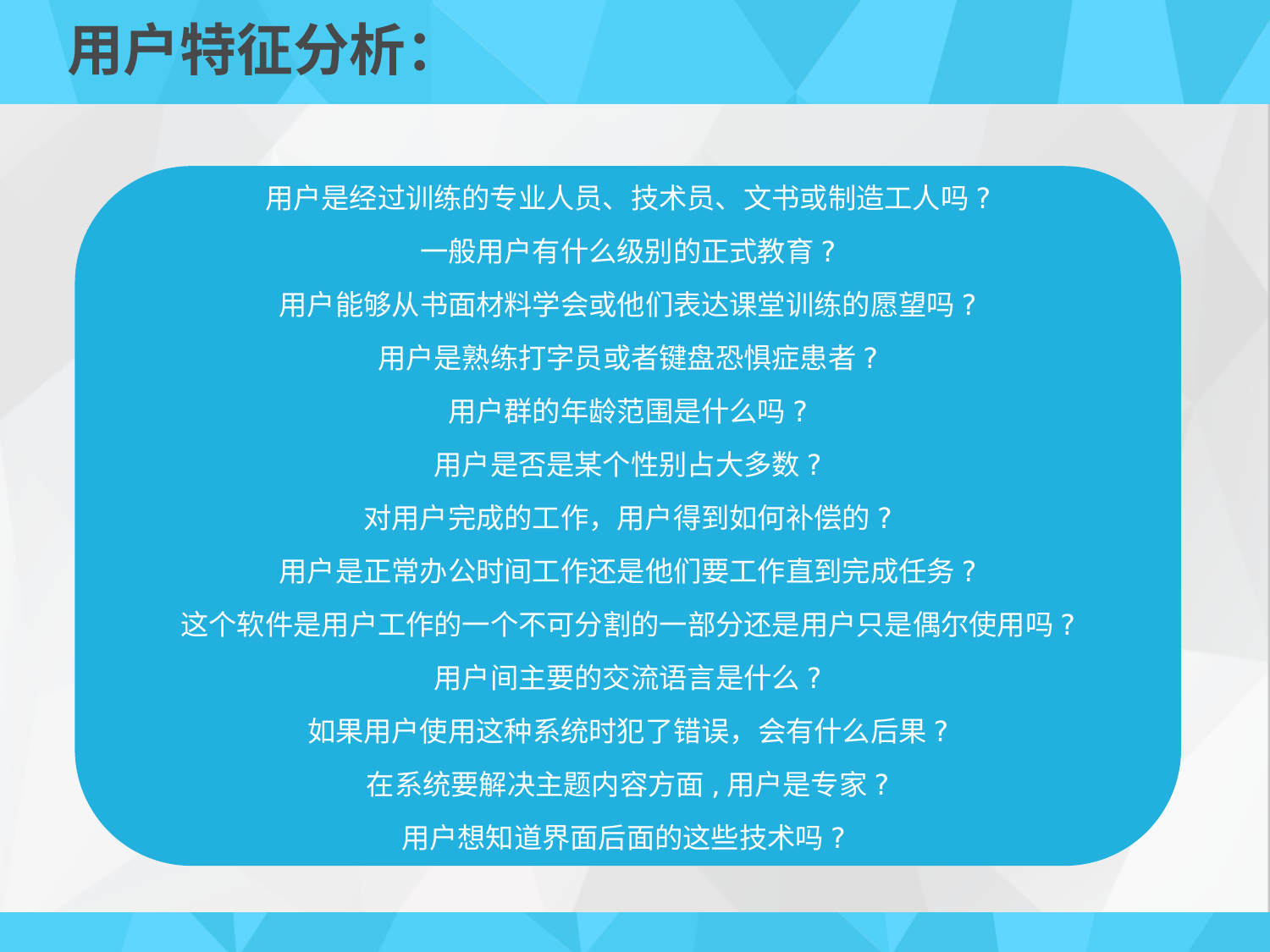

# 用户特征分析：

用户是经过训练的专业人员、技术员、文书或制造工人吗?
一般用户有什么级别的正式教育?
用户能够从书面材料学会或他们表达课堂训练的愿望吗?
用户是熟练打字员或者键盘恐惧症患者?
用户群的年龄范围是什么吗?
用户是否是某个性别占大多数?
对用户完成的工作，用户得到如何补偿的?
用户是正常办公时间工作还是他们要工作直到完成任务?
这个软件是用户工作的一个不可分割的一部分还是用户只是偶尔使用吗?
用户间主要的交流语言是什么?
如果用户使用这种系统时犯了错误，会有什么后果?
在系统要解决主题内容方面,用户是专家?
用户想知道界面后面的这些技术吗?